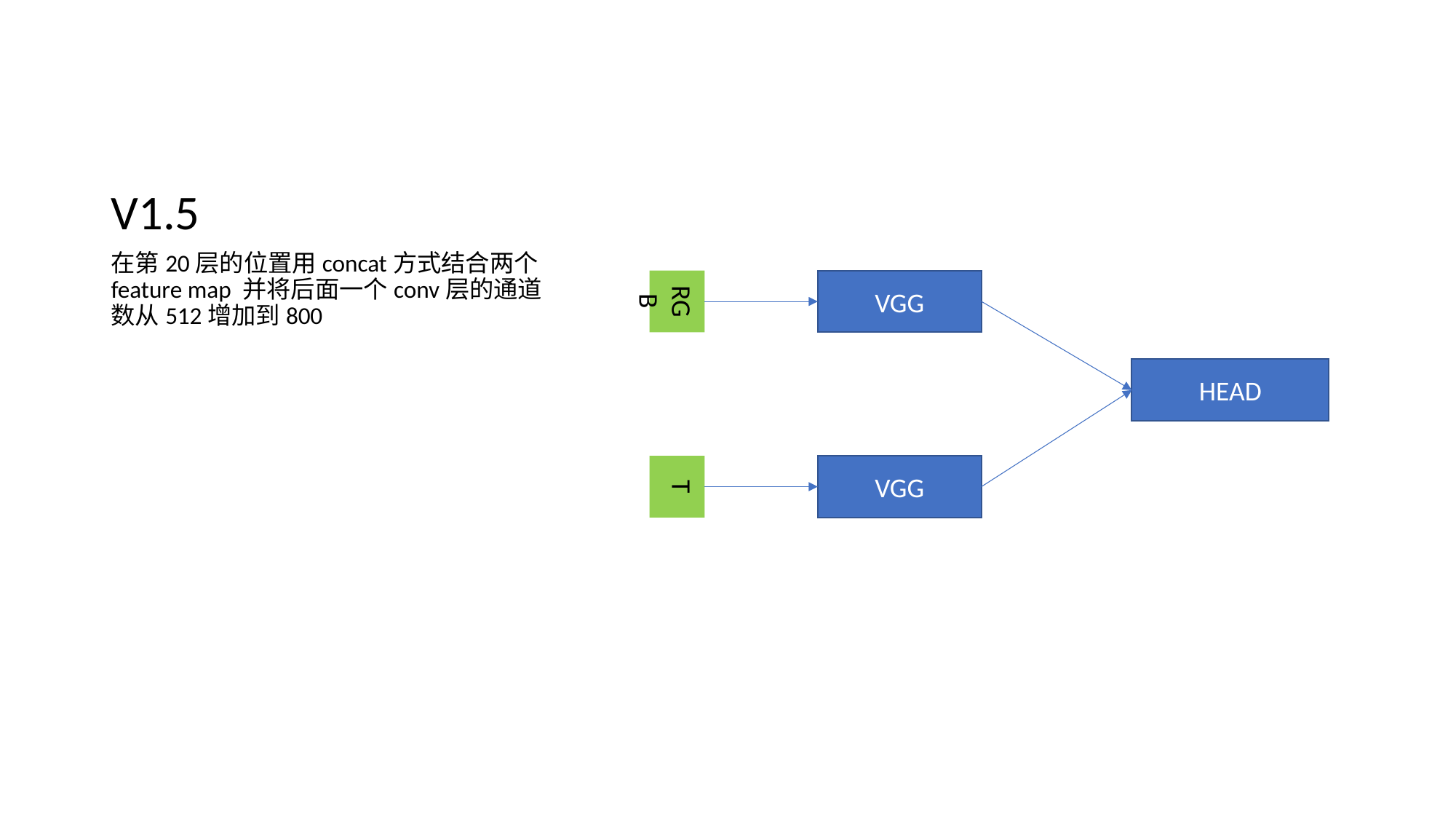

# V1.5

在第20层的位置用concat方式结合两个feature map 并将后面一个conv层的通道数从512增加到800
RGB
VGG
HEAD
T
VGG